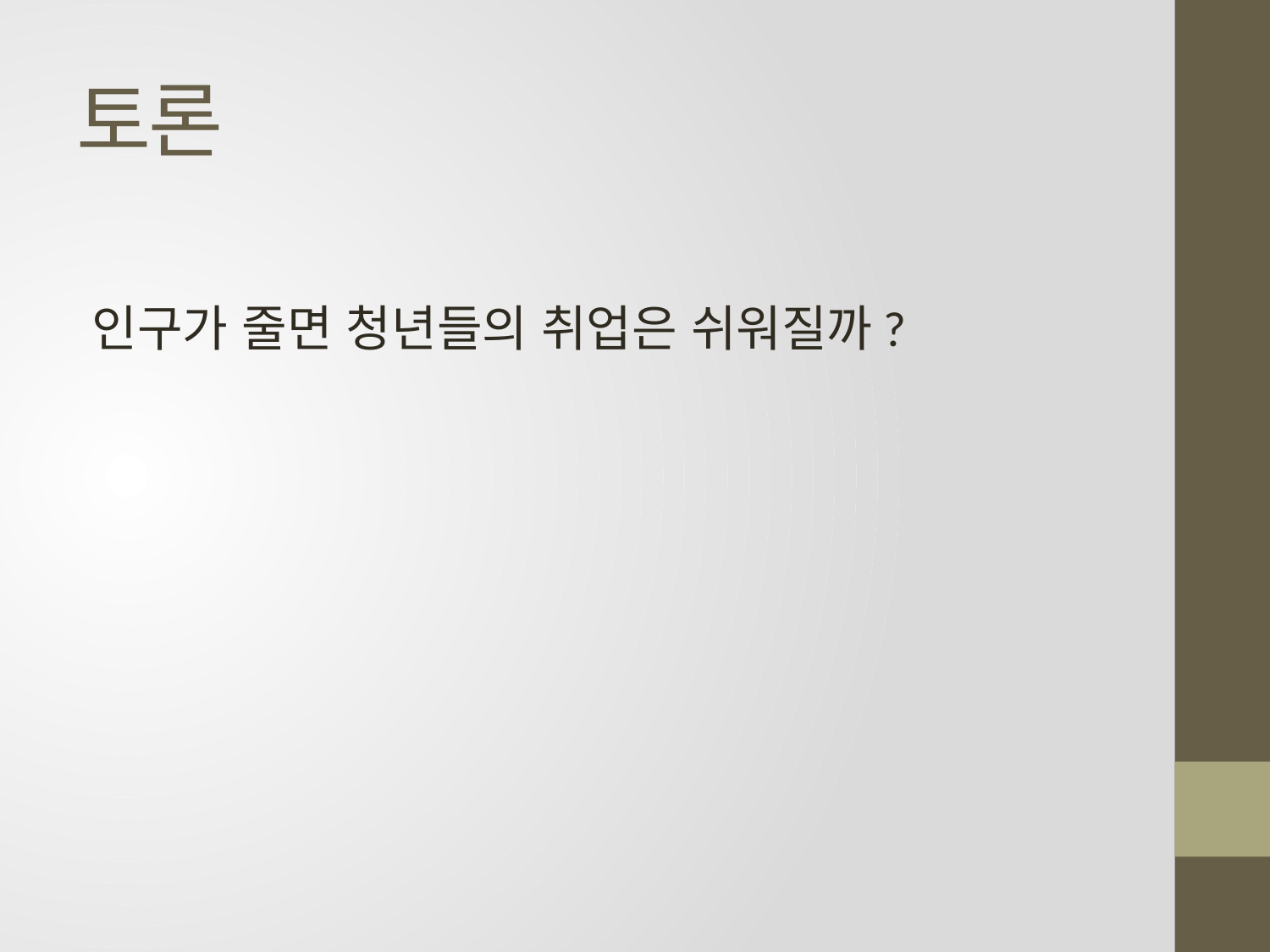

# 토론

인구가 줄면 청년들의 취업은 쉬워질까?